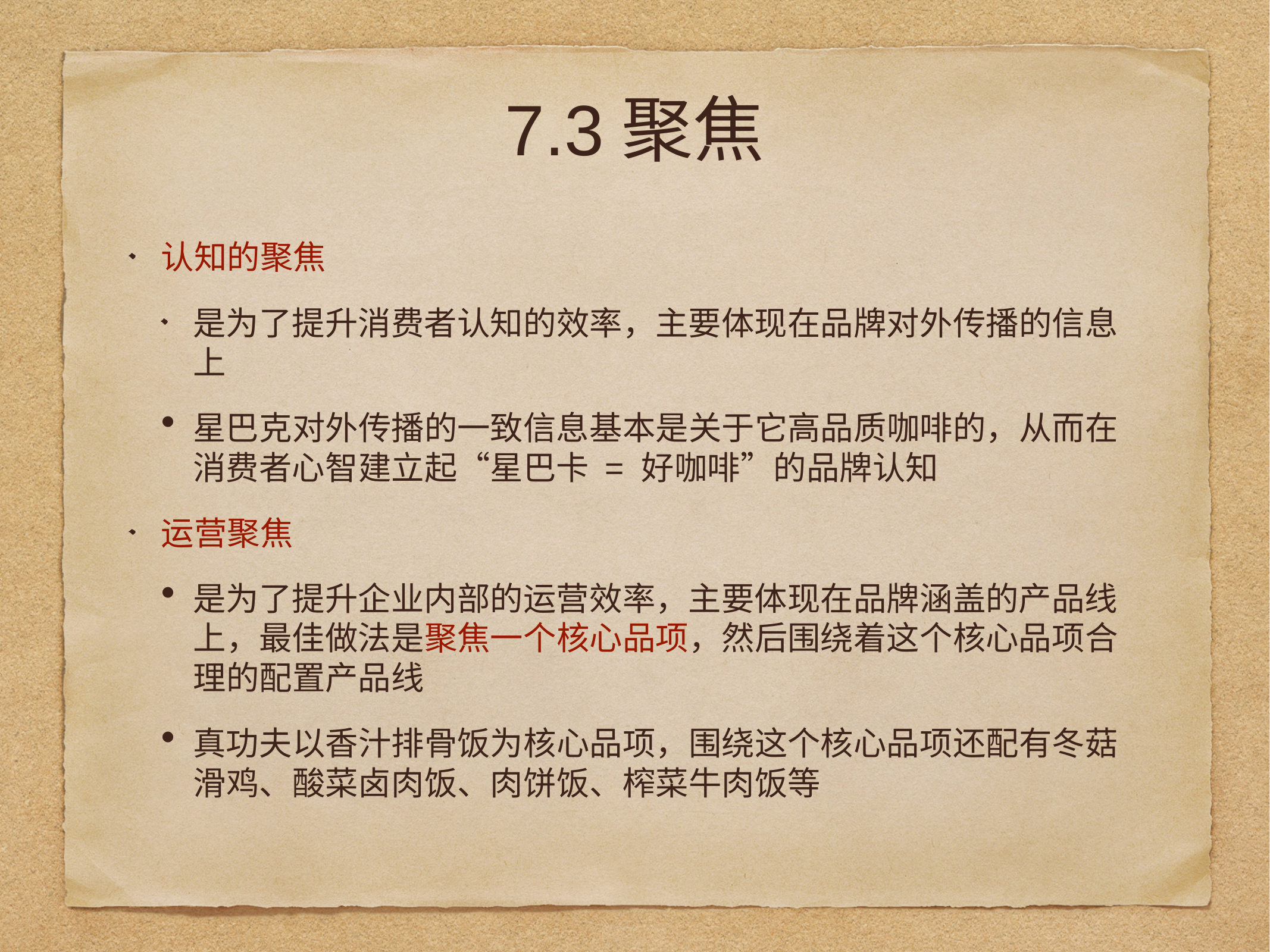

# 7.3聚焦
认知的聚焦
是为了提升消费者认知的效率，主要体现在品牌对外传播的信息上
星巴克对外传播的一致信息基本是关于它高品质咖啡的，从而在消费者心智建立起“星巴卡 = 好咖啡”的品牌认知
运营聚焦
是为了提升企业内部的运营效率，主要体现在品牌涵盖的产品线上，最佳做法是聚焦一个核心品项，然后围绕着这个核心品项合理的配置产品线
真功夫以香汁排骨饭为核心品项，围绕这个核心品项还配有冬菇滑鸡、酸菜卤肉饭、肉饼饭、榨菜牛肉饭等